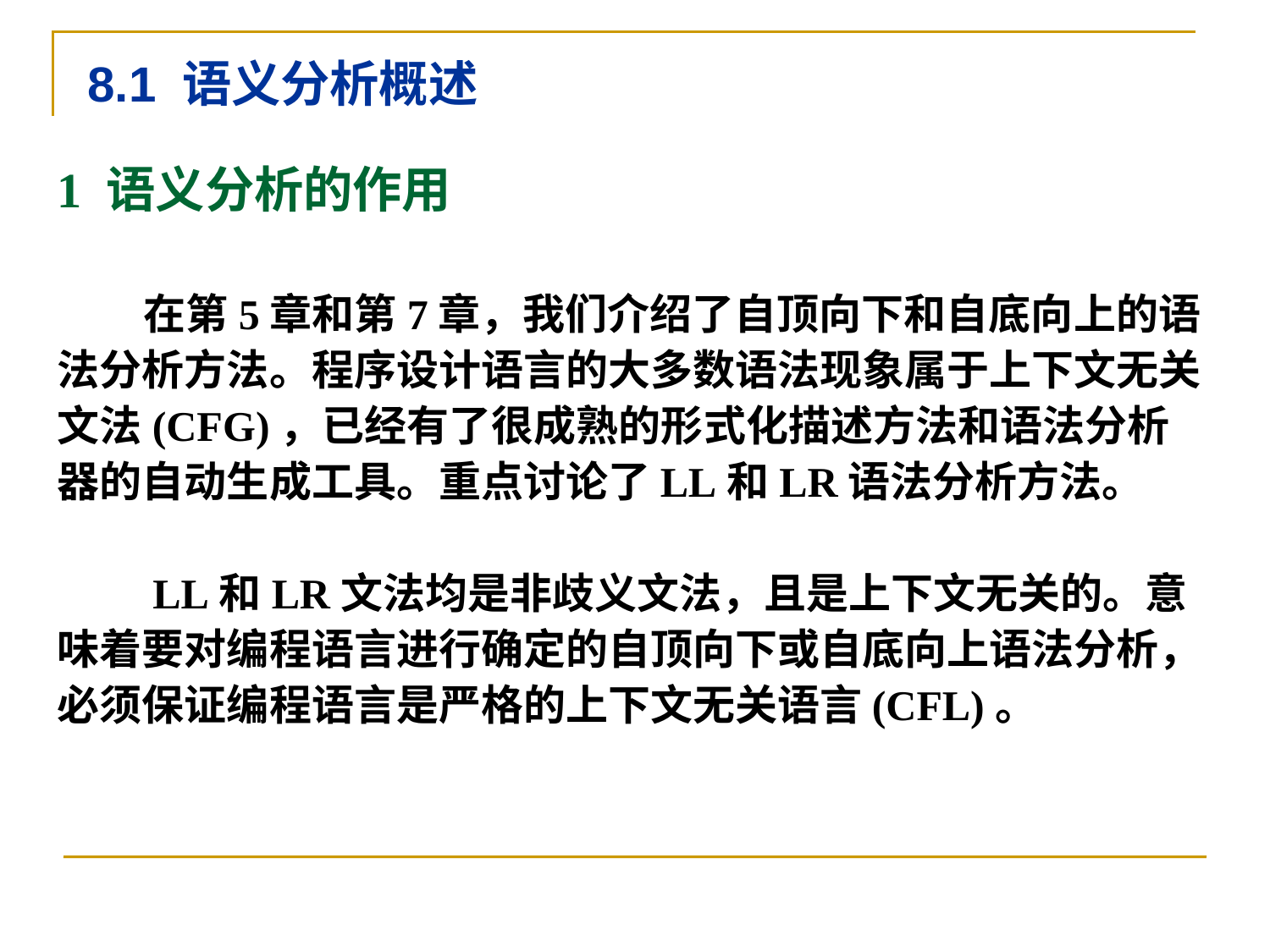

8.1 语义分析概述
1 语义分析的作用

        在第5章和第7章，我们介绍了自顶向下和自底向上的语法分析方法。程序设计语言的大多数语法现象属于上下文无关文法(CFG)，已经有了很成熟的形式化描述方法和语法分析器的自动生成工具。重点讨论了LL和LR语法分析方法。

         LL和LR文法均是非歧义文法，且是上下文无关的。意味着要对编程语言进行确定的自顶向下或自底向上语法分析，必须保证编程语言是严格的上下文无关语言(CFL)。
3